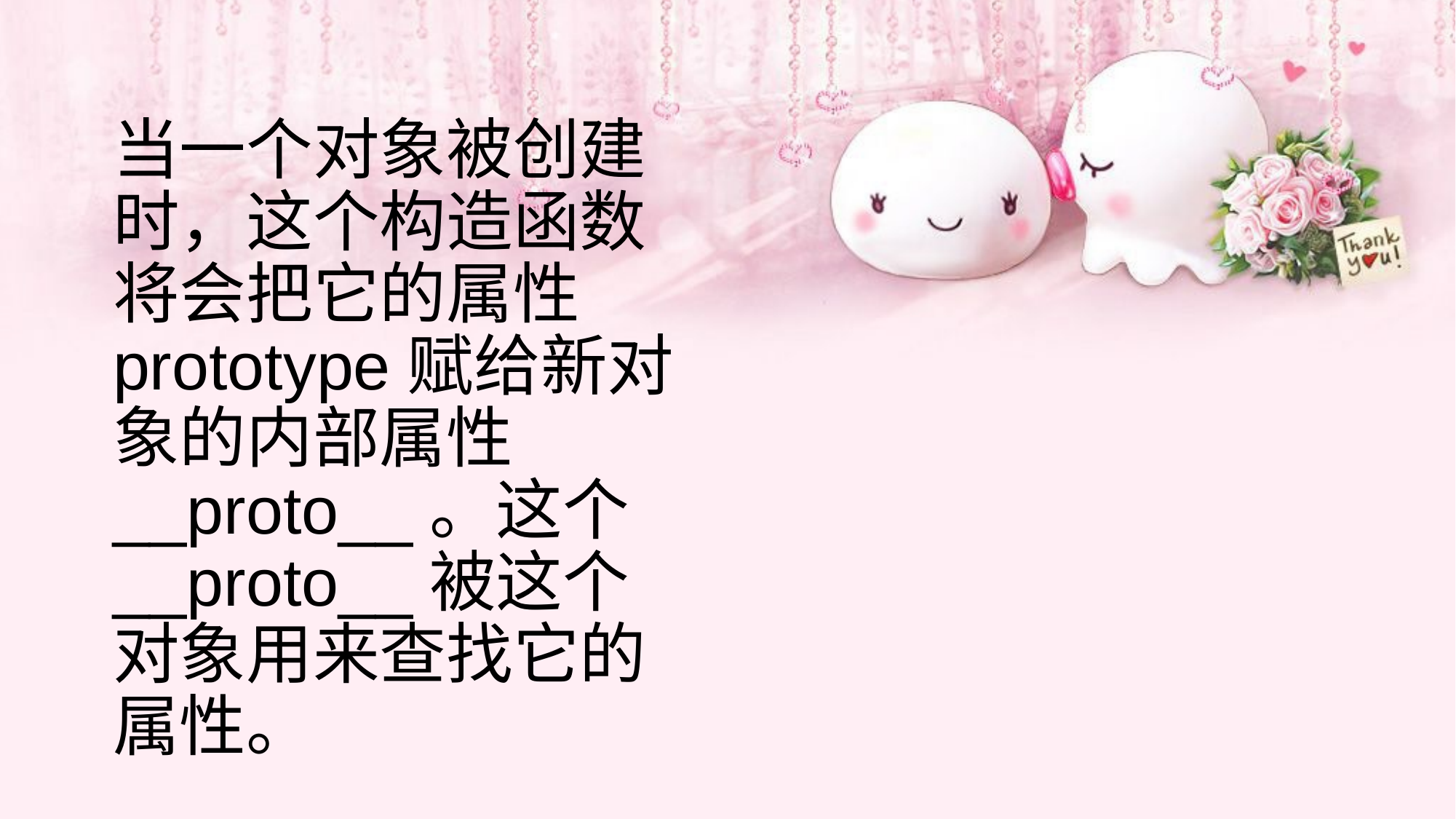

当一个对象被创建时，这个构造函数 将会把它的属性prototype赋给新对象的内部属性__proto__。这个__proto__被这个对象用来查找它的属性。